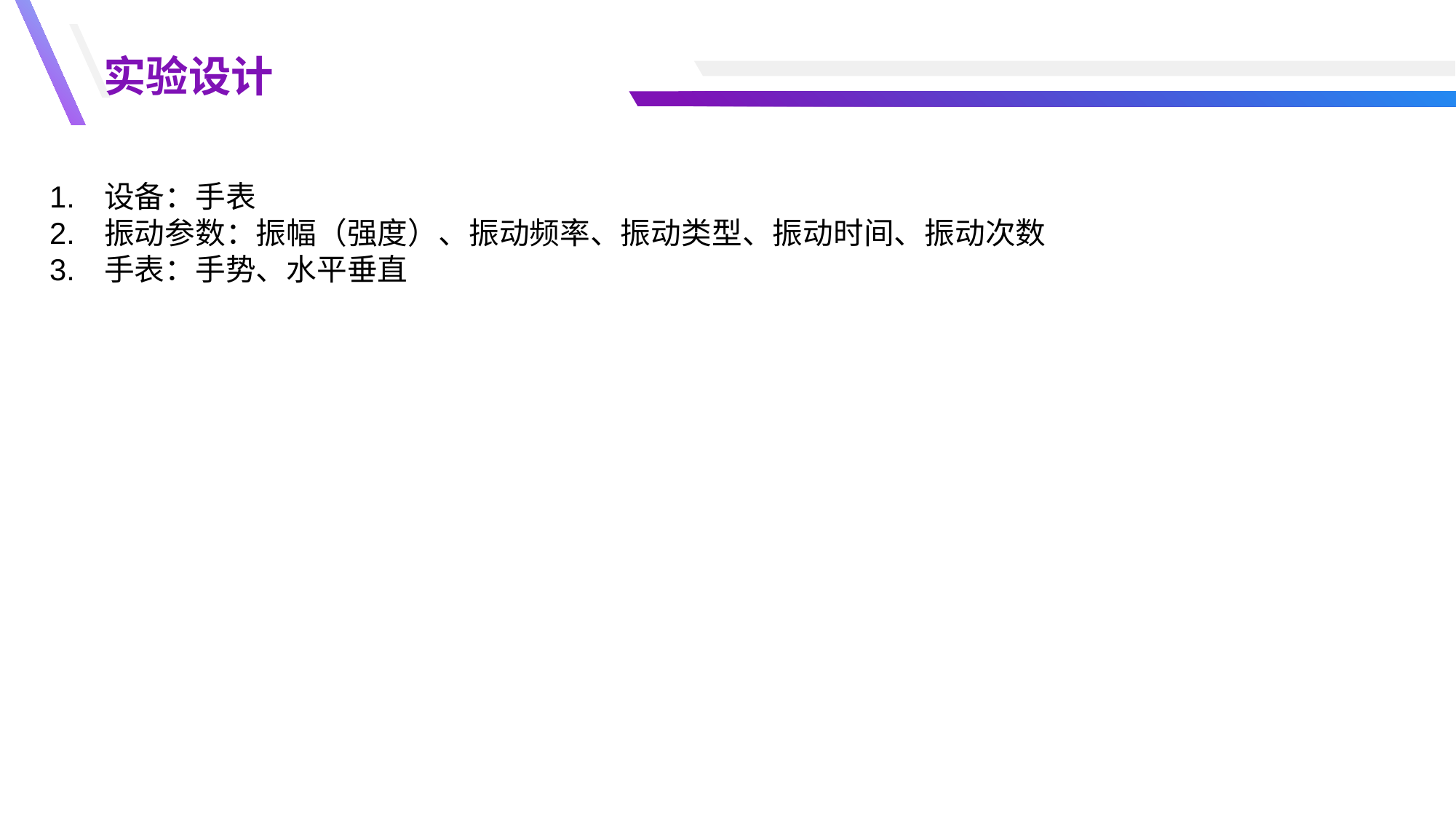

实验设计

设备：手表
振动参数：振幅（强度）、振动频率、振动类型、振动时间、振动次数
手表：手势、水平垂直